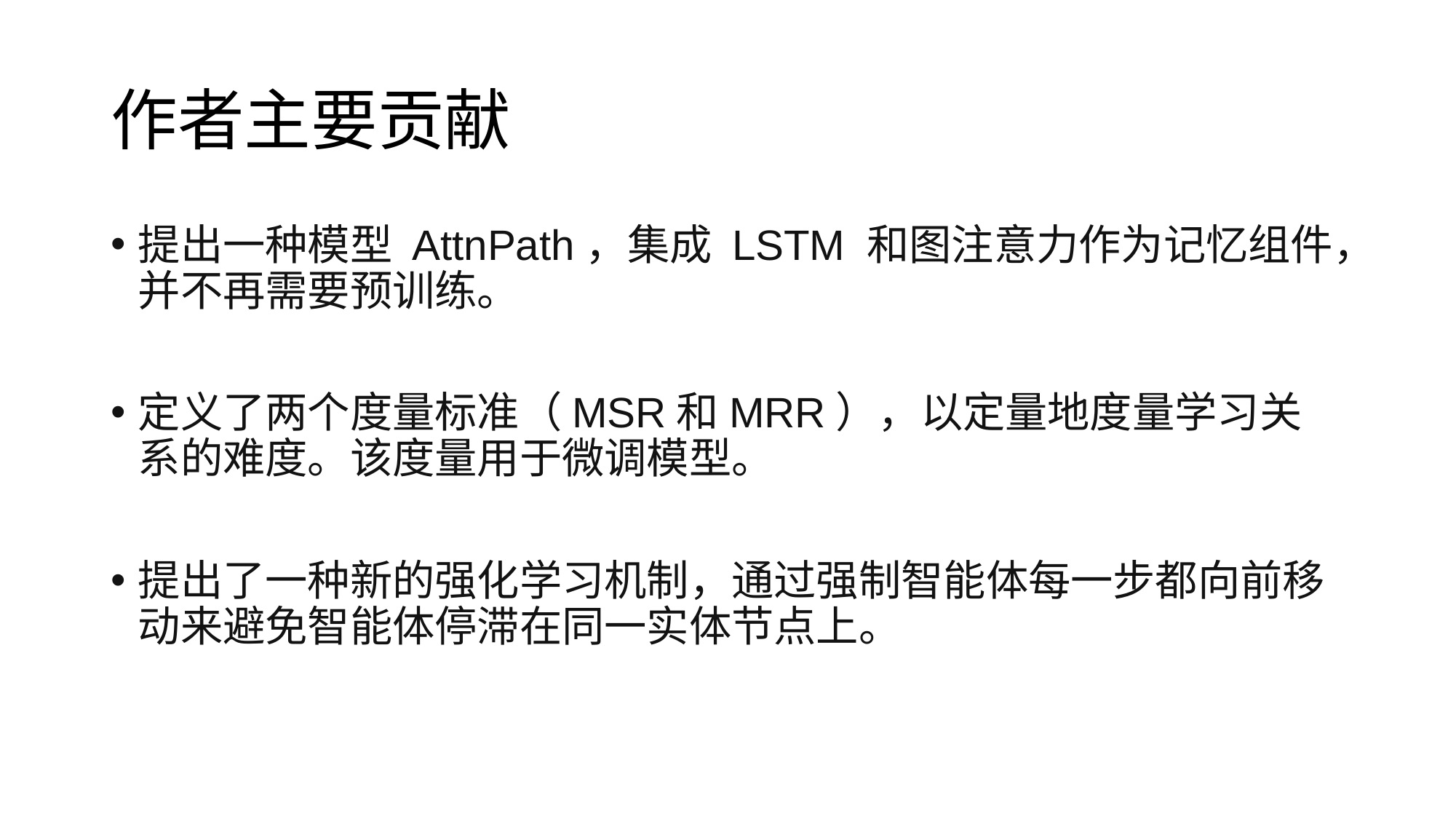

# 作者主要贡献
提出一种模型 AttnPath，集成 LSTM 和图注意力作为记忆组件，并不再需要预训练。

定义了两个度量标准（MSR和MRR），以定量地度量学习关系的难度。该度量用于微调模型。

提出了一种新的强化学习机制，通过强制智能体每一步都向前移动来避免智能体停滞在同一实体节点上。